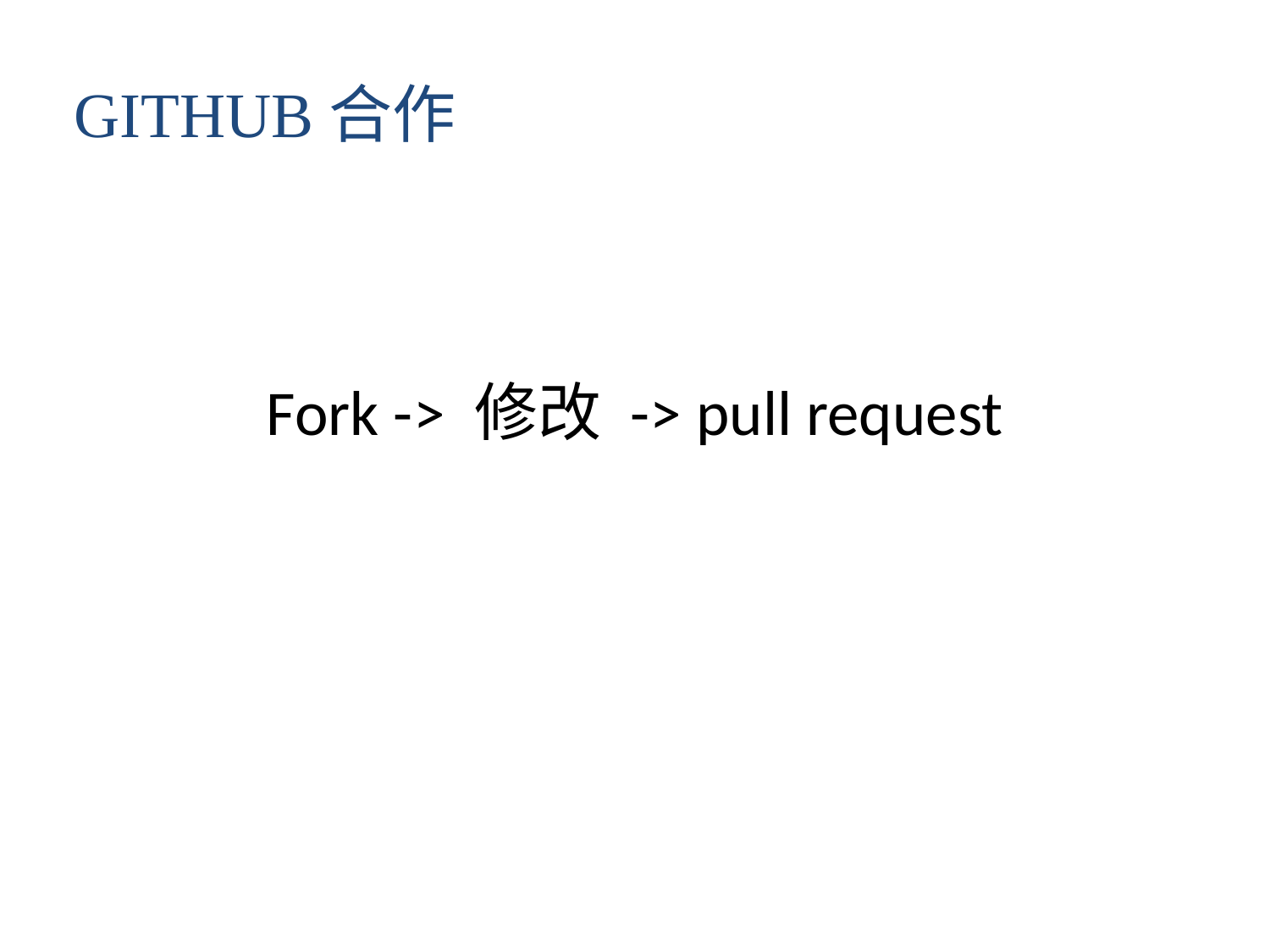

GITHUB合作
Fork -> 修改 -> pull request